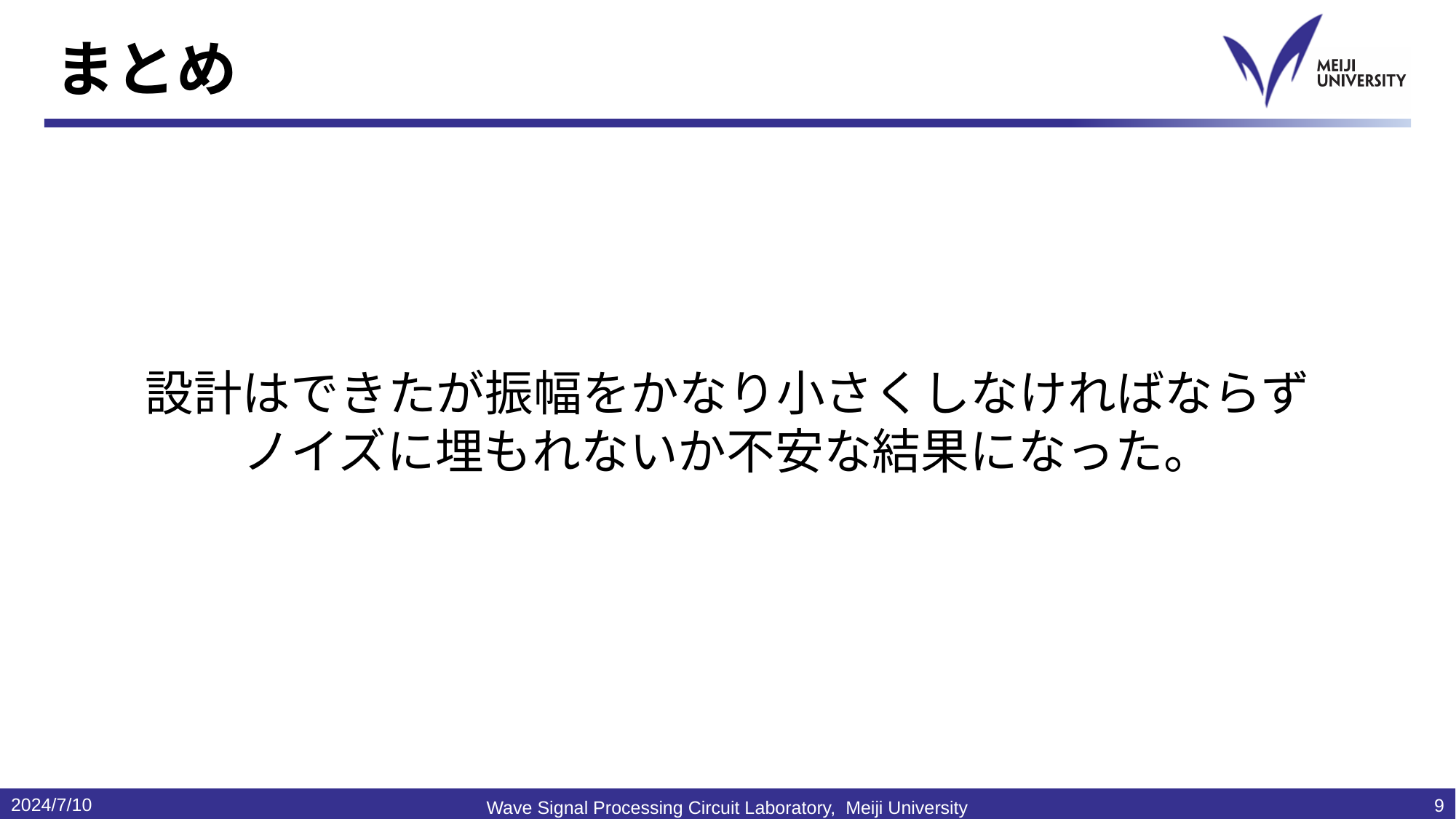

# まとめ
設計はできたが振幅をかなり小さくしなければならず
ノイズに埋もれないか不安な結果になった。
2024/7/10
9
Wave Signal Processing Circuit Laboratory,  Meiji University